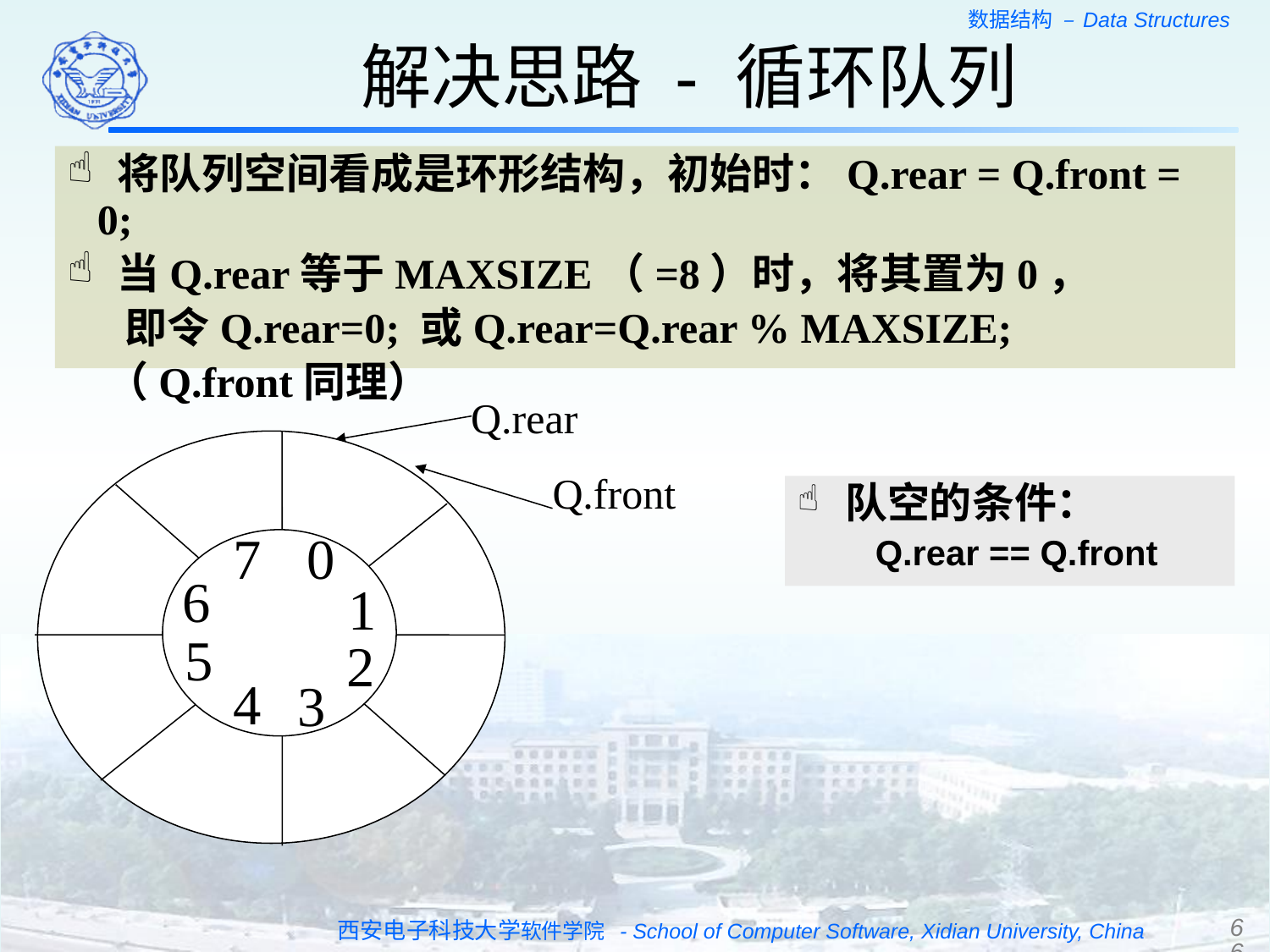

解决思路 - 循环队列
 将队列空间看成是环形结构，初始时：Q.rear = Q.front = 0;
 当Q.rear等于MAXSIZE（=8）时，将其置为0，
     即令Q.rear=0; 或Q.rear=Q.rear % MAXSIZE;
   （Q.front同理）
Q.rear

7
0
6
1

5
2

4
3

Q.front
队空的条件：
        Q.rear == Q.front
66